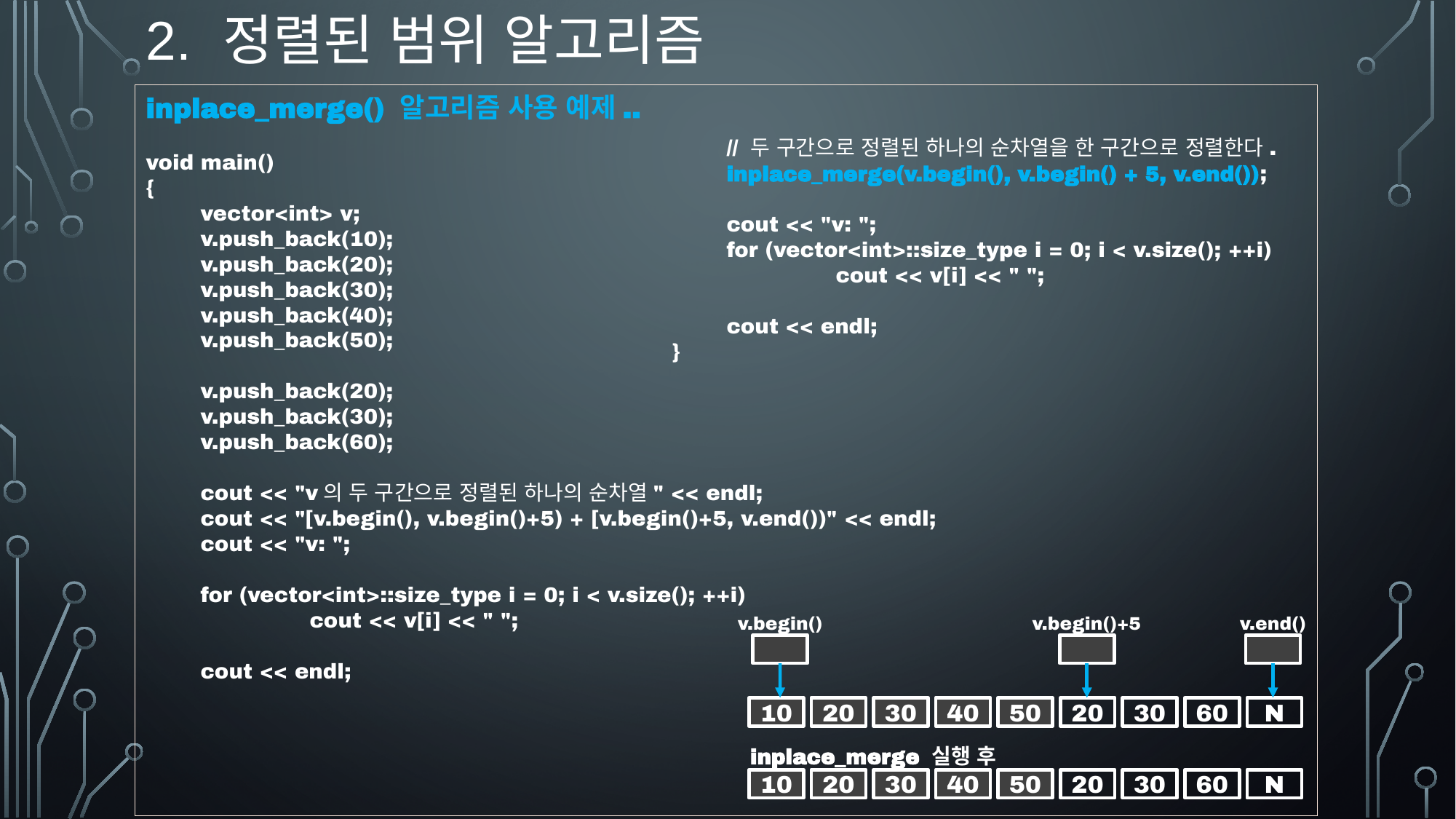

# 2. 정렬된 범위 알고리즘
inplace_merge() 알고리즘 사용 예제..

void main()
{
vector<int> v;
v.push_back(10);
v.push_back(20);
v.push_back(30);
v.push_back(40);
v.push_back(50);

v.push_back(20);
v.push_back(30);
v.push_back(60);

cout << "v의 두 구간으로 정렬된 하나의 순차열" << endl;
cout << "[v.begin(), v.begin()+5) + [v.begin()+5, v.end())" << endl;
cout << "v: ";

for (vector<int>::size_type i = 0; i < v.size(); ++i)
	cout << v[i] << " ";

cout << endl;

// 두 구간으로 정렬된 하나의 순차열을 한 구간으로 정렬한다.
inplace_merge(v.begin(), v.begin() + 5, v.end());

cout << "v: ";
for (vector<int>::size_type i = 0; i < v.size(); ++i)
	cout << v[i] << " ";

cout << endl;
}
v.begin()
v.begin()+5
v.end()

10
20
30
40
50
20
30
60
N
inplace_merge 실행 후
10
20
30
40
50
20
30
60
N